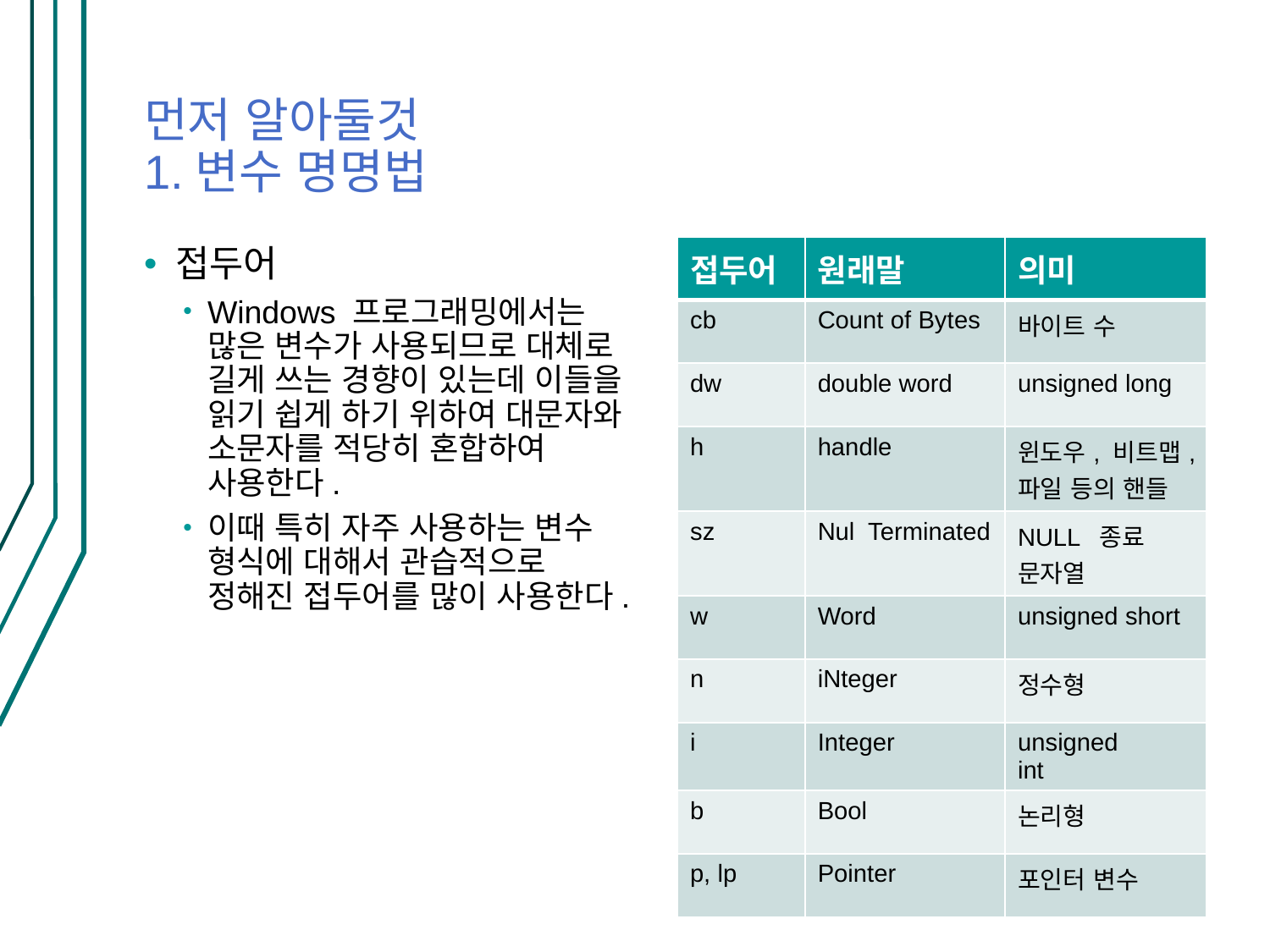

# 먼저 알아둘것 1.변수 명명법
| 접두어 | 원래말 | 의미 |
| --- | --- | --- |
| cb | Count of Bytes | 바이트 수 |
| dw | double word | unsigned long |
| h | handle | 윈도우, 비트맵, 파일 등의 핸들 |
| sz | Nul Terminated | NULL 종료 문자열 |
| w | Word | unsigned short |
| n | iNteger | 정수형 |
| i | Integer | unsigned int |
| b | Bool | 논리형 |
| p, lp | Pointer | 포인터 변수 |
접두어
Windows 프로그래밍에서는 많은 변수가 사용되므로 대체로 길게 쓰는 경향이 있는데 이들을 읽기 쉽게 하기 위하여 대문자와 소문자를 적당히 혼합하여 사용한다.
이때 특히 자주 사용하는 변수 형식에 대해서 관습적으로 정해진 접두어를 많이 사용한다.